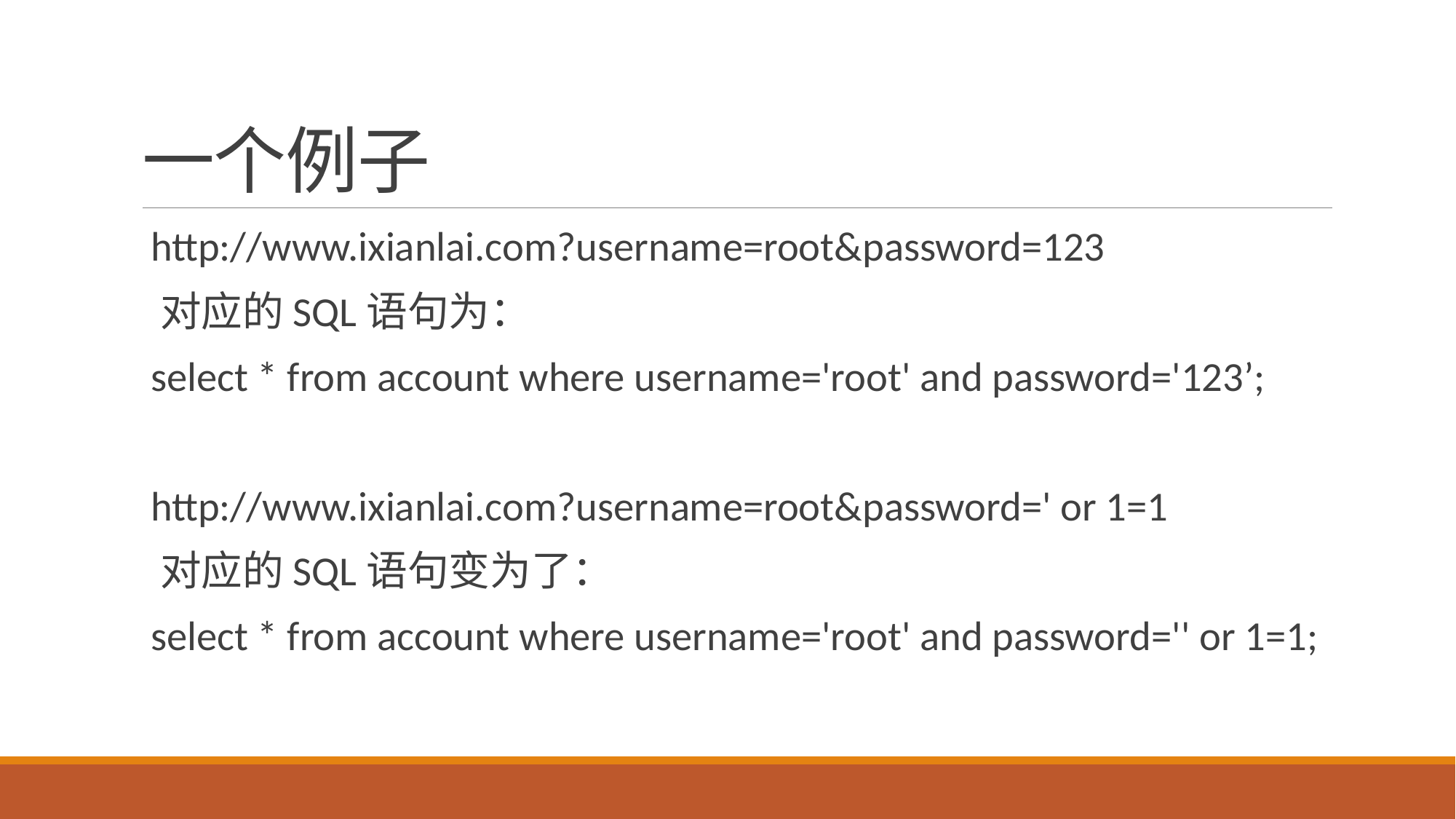

# 一个例子
 http://www.ixianlai.com?username=root&password=123
 对应的SQL语句为：
 select * from account where username='root' and password='123’;

 http://www.ixianlai.com?username=root&password=' or 1=1
 对应的SQL语句变为了：
 select * from account where username='root' and password='' or 1=1;